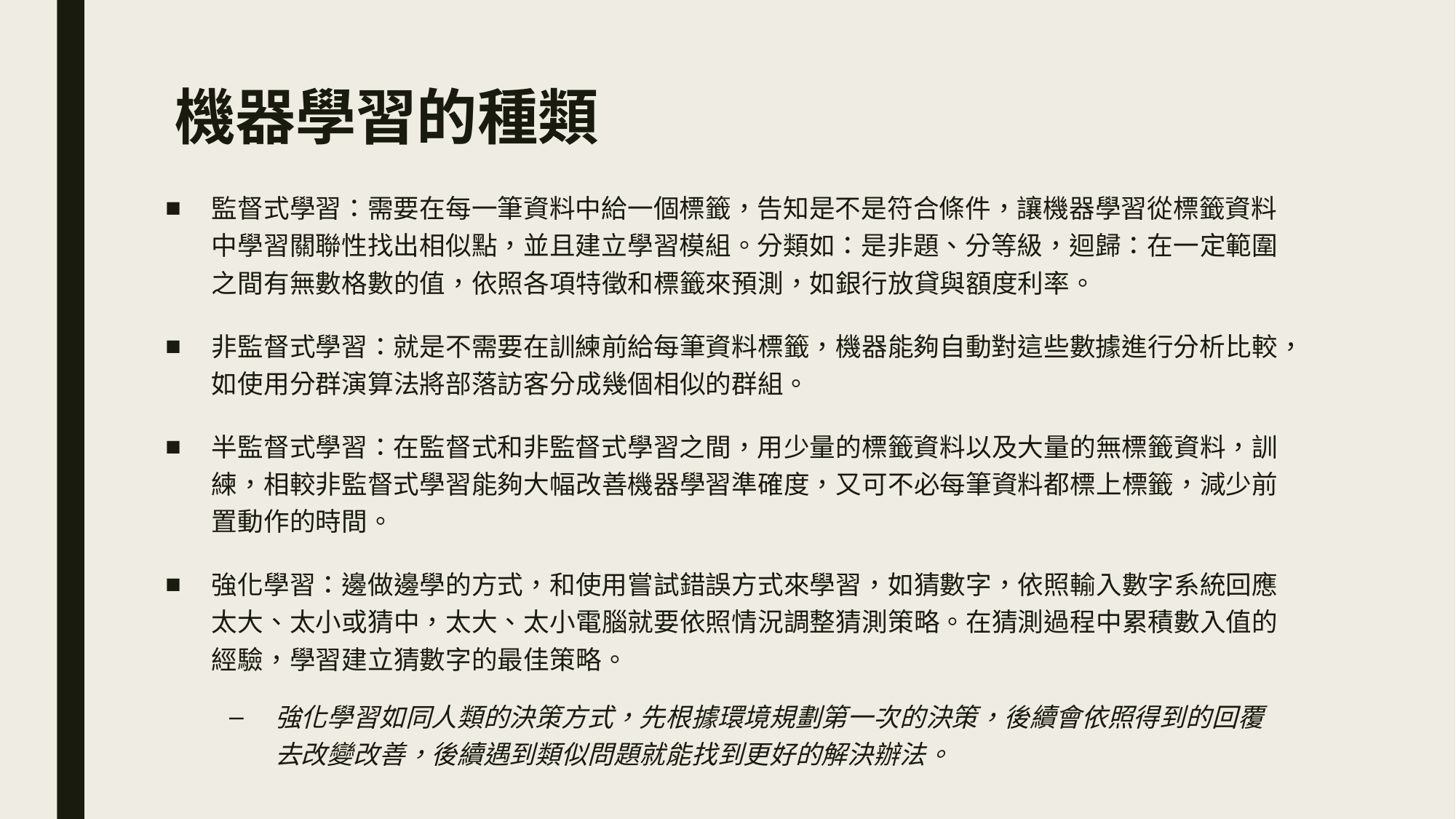

# 機器學習的種類
監督式學習：需要在每一筆資料中給一個標籤，告知是不是符合條件，讓機器學習從標籤資料中學習關聯性找出相似點，並且建立學習模組。分類如：是非題、分等級，迴歸：在一定範圍之間有無數格數的值，依照各項特徵和標籤來預測，如銀行放貸與額度利率。
非監督式學習：就是不需要在訓練前給每筆資料標籤，機器能夠自動對這些數據進行分析比較，如使用分群演算法將部落訪客分成幾個相似的群組。
半監督式學習：在監督式和非監督式學習之間，用少量的標籤資料以及大量的無標籤資料，訓練，相較非監督式學習能夠大幅改善機器學習準確度，又可不必每筆資料都標上標籤，減少前置動作的時間。
強化學習：邊做邊學的方式，和使用嘗試錯誤方式來學習，如猜數字，依照輸入數字系統回應太大、太小或猜中，太大、太小電腦就要依照情況調整猜測策略。在猜測過程中累積數入值的經驗，學習建立猜數字的最佳策略。
強化學習如同人類的決策方式，先根據環境規劃第一次的決策，後續會依照得到的回覆去改變改善，後續遇到類似問題就能找到更好的解決辦法。